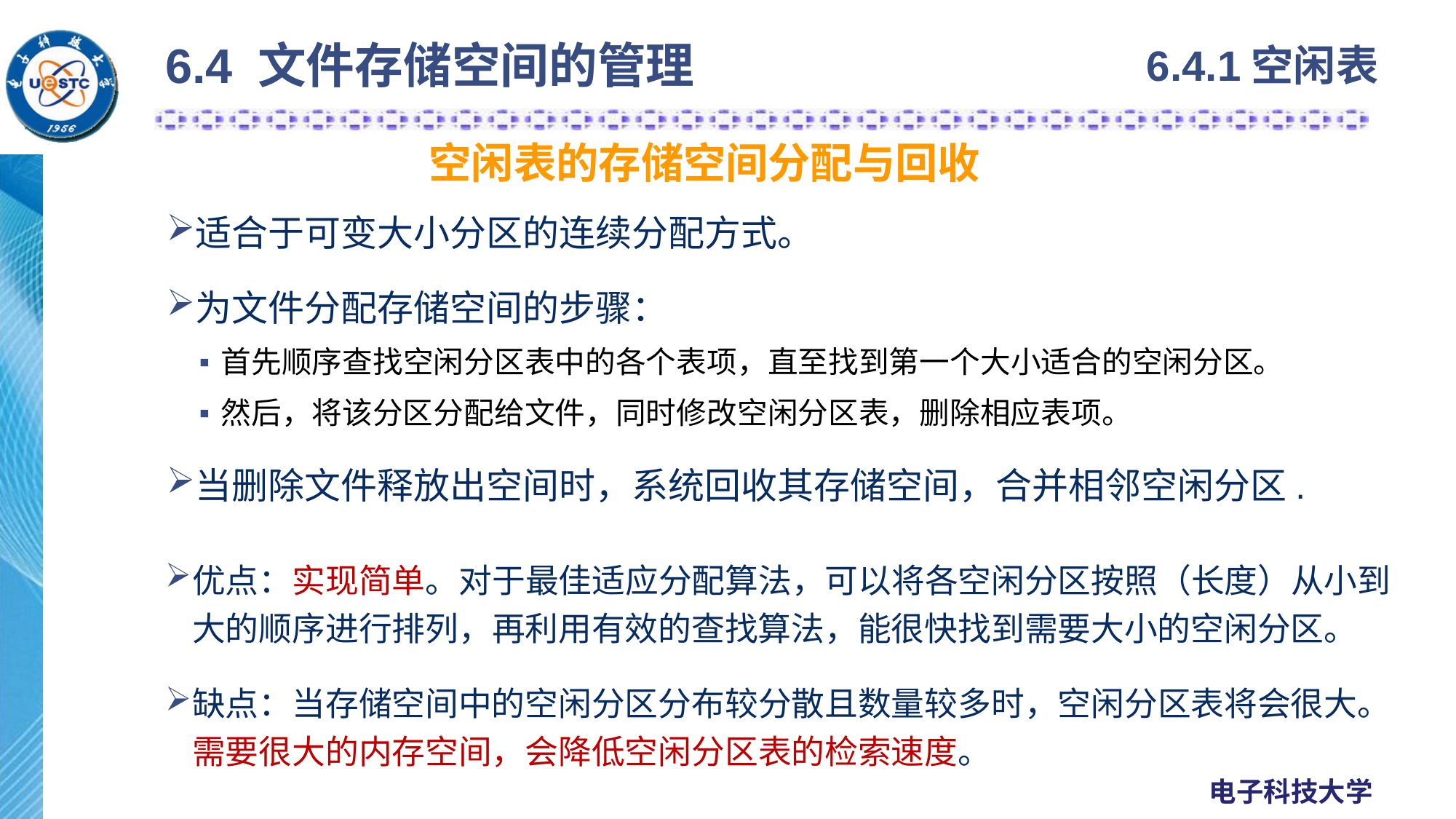

6.4 文件存储空间的管理
6.4.1空闲表
空闲表的存储空间分配与回收
适合于可变大小分区的连续分配方式。
为文件分配存储空间的步骤：
首先顺序查找空闲分区表中的各个表项，直至找到第一个大小适合的空闲分区。
然后，将该分区分配给文件，同时修改空闲分区表，删除相应表项。
当删除文件释放出空间时，系统回收其存储空间，合并相邻空闲分区.
优点：实现简单。对于最佳适应分配算法，可以将各空闲分区按照（长度）从小到大的顺序进行排列，再利用有效的查找算法，能很快找到需要大小的空闲分区。
缺点：当存储空间中的空闲分区分布较分散且数量较多时，空闲分区表将会很大。需要很大的内存空间，会降低空闲分区表的检索速度。